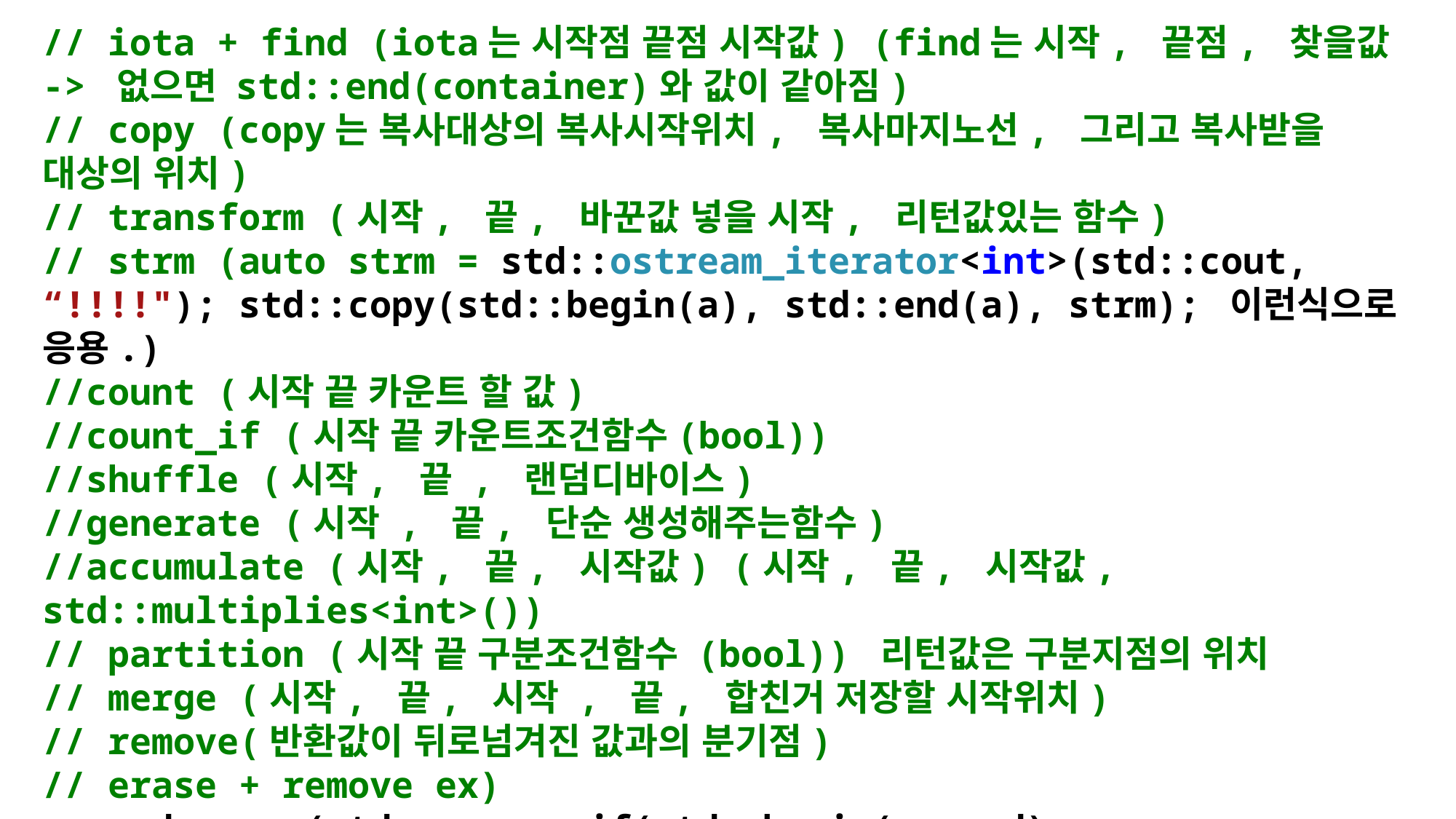

// iota + find (iota는 시작점 끝점 시작값) (find는 시작, 끝점, 찾을값 -> 없으면 std::end(container)와 값이 같아짐)
// copy (copy는 복사대상의 복사시작위치, 복사마지노선, 그리고 복사받을 대상의 위치)
// transform (시작, 끝, 바꾼값 넣을 시작, 리턴값있는 함수)
// strm (auto strm = std::ostream_iterator<int>(std::cout, “!!!!"); std::copy(std::begin(a), std::end(a), strm); 이런식으로 응용.)
//count (시작 끝 카운트 할 값)
//count_if (시작 끝 카운트조건함수(bool))
//shuffle (시작, 끝 , 랜덤디바이스)
//generate (시작 , 끝, 단순 생성해주는함수)
//accumulate (시작, 끝, 시작값) (시작, 끝, 시작값, std::multiplies<int>())
// partition (시작 끝 구분조건함수 (bool)) 리턴값은 구분지점의 위치
// merge (시작, 끝, 시작 , 끝, 합친거 저장할 시작위치)
// remove(반환값이 뒤로넘겨진 값과의 분기점)
// erase + remove ex) merged.erase(std::remove_if(std::begin(merged), std::end(merged), is_even<int>), std::end(merged));